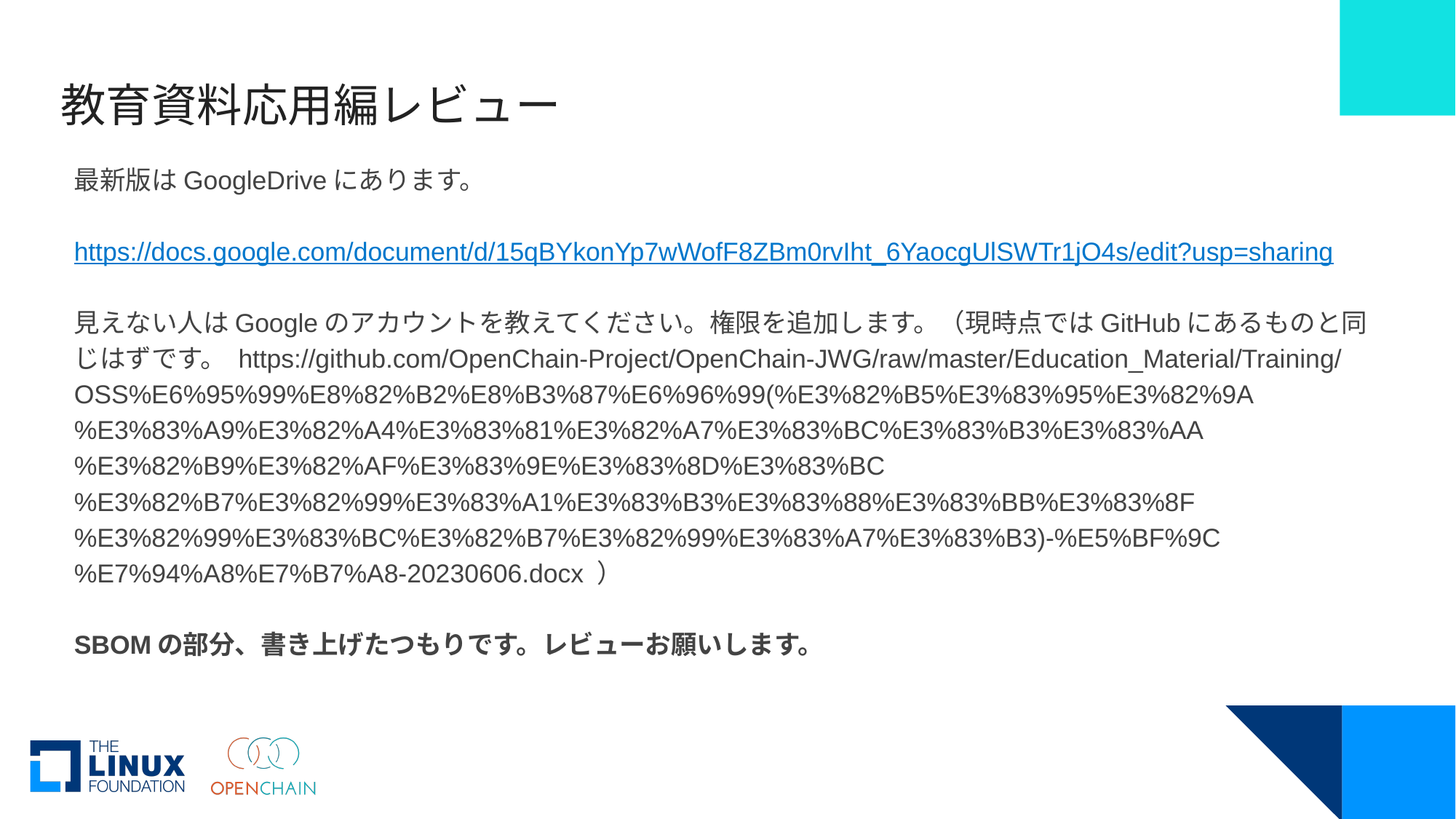

# 教育資料応用編レビュー
最新版はGoogleDriveにあります。

https://docs.google.com/document/d/15qBYkonYp7wWofF8ZBm0rvIht_6YaocgUlSWTr1jO4s/edit?usp=sharing

見えない人はGoogleのアカウントを教えてください。権限を追加します。（現時点ではGitHubにあるものと同じはずです。 https://github.com/OpenChain-Project/OpenChain-JWG/raw/master/Education_Material/Training/OSS%E6%95%99%E8%82%B2%E8%B3%87%E6%96%99(%E3%82%B5%E3%83%95%E3%82%9A%E3%83%A9%E3%82%A4%E3%83%81%E3%82%A7%E3%83%BC%E3%83%B3%E3%83%AA%E3%82%B9%E3%82%AF%E3%83%9E%E3%83%8D%E3%83%BC%E3%82%B7%E3%82%99%E3%83%A1%E3%83%B3%E3%83%88%E3%83%BB%E3%83%8F%E3%82%99%E3%83%BC%E3%82%B7%E3%82%99%E3%83%A7%E3%83%B3)-%E5%BF%9C%E7%94%A8%E7%B7%A8-20230606.docx ）

SBOMの部分、書き上げたつもりです。レビューお願いします。